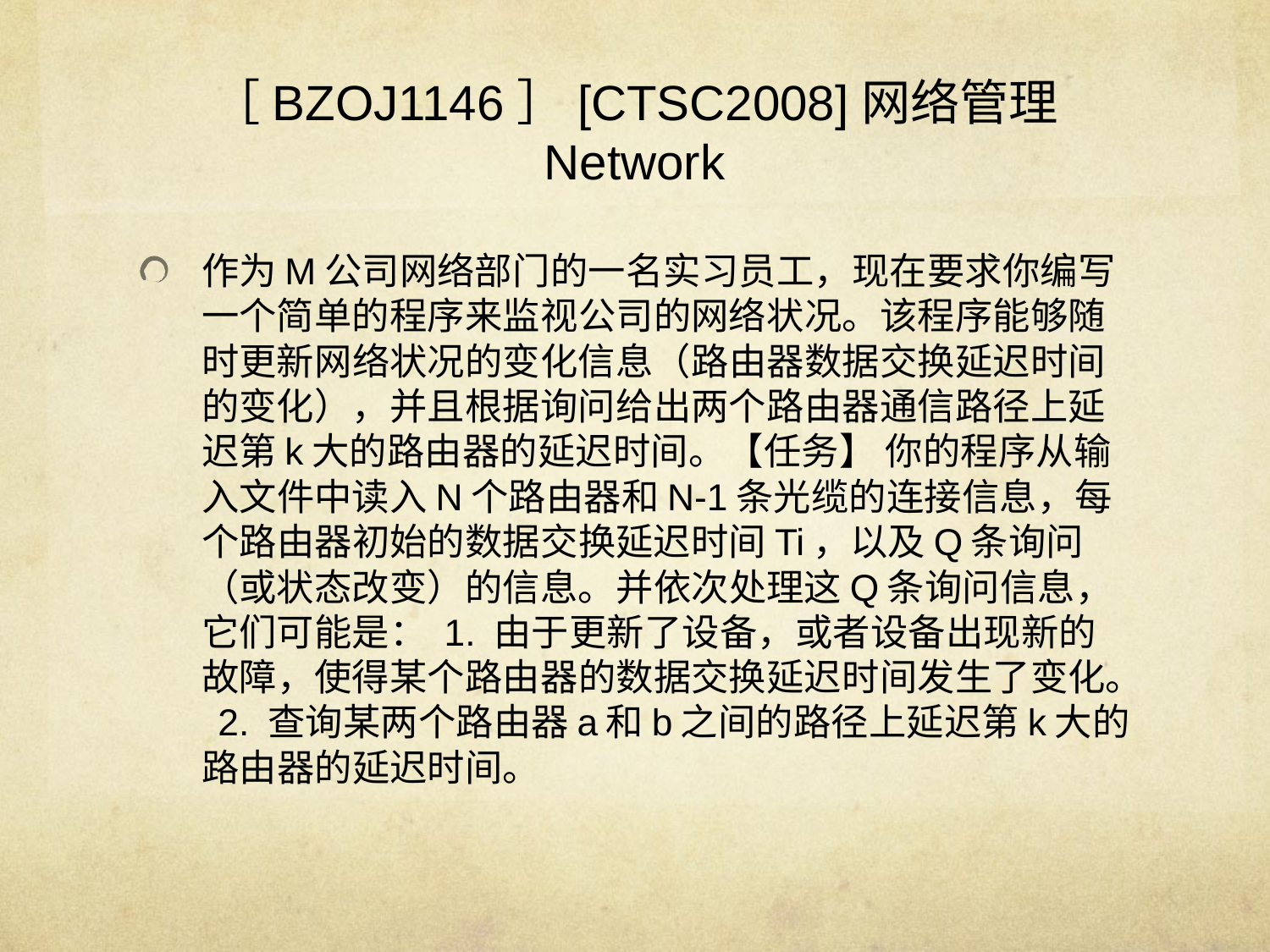

# ［BZOJ1146］[CTSC2008]网络管理 Network
作为M公司网络部门的一名实习员工，现在要求你编写一个简单的程序来监视公司的网络状况。该程序能够随时更新网络状况的变化信息（路由器数据交换延迟时间的变化），并且根据询问给出两个路由器通信路径上延迟第k大的路由器的延迟时间。【任务】 你的程序从输入文件中读入N个路由器和N-1条光缆的连接信息，每个路由器初始的数据交换延迟时间Ti，以及Q条询问（或状态改变）的信息。并依次处理这Q条询问信息，它们可能是： 1. 由于更新了设备，或者设备出现新的故障，使得某个路由器的数据交换延迟时间发生了变化。 2. 查询某两个路由器a和b之间的路径上延迟第k大的路由器的延迟时间。